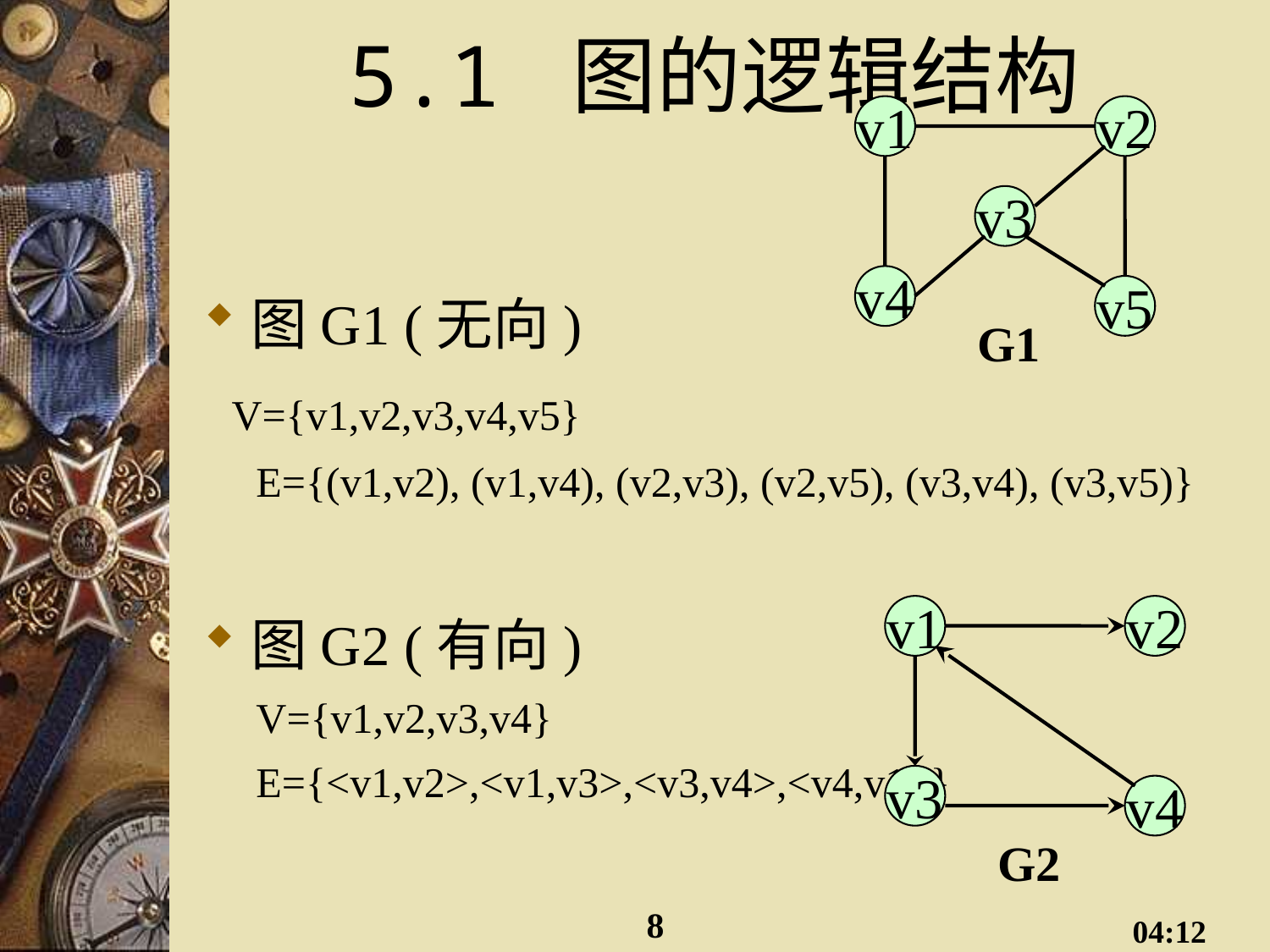

# 5.1 图的逻辑结构
v1
v2

v3

v4
v5
G1
图G1 (无向)
  V={v1,v2,v3,v4,v5}
     E={(v1,v2), (v1,v4), (v2,v3), (v2,v5), (v3,v4), (v3,v5)}

图G2 (有向)
     V={v1,v2,v3,v4}
     E={<v1,v2>,<v1,v3>,<v3,v4>,<v4,v1>}
v1
v2

v3
v4

G2